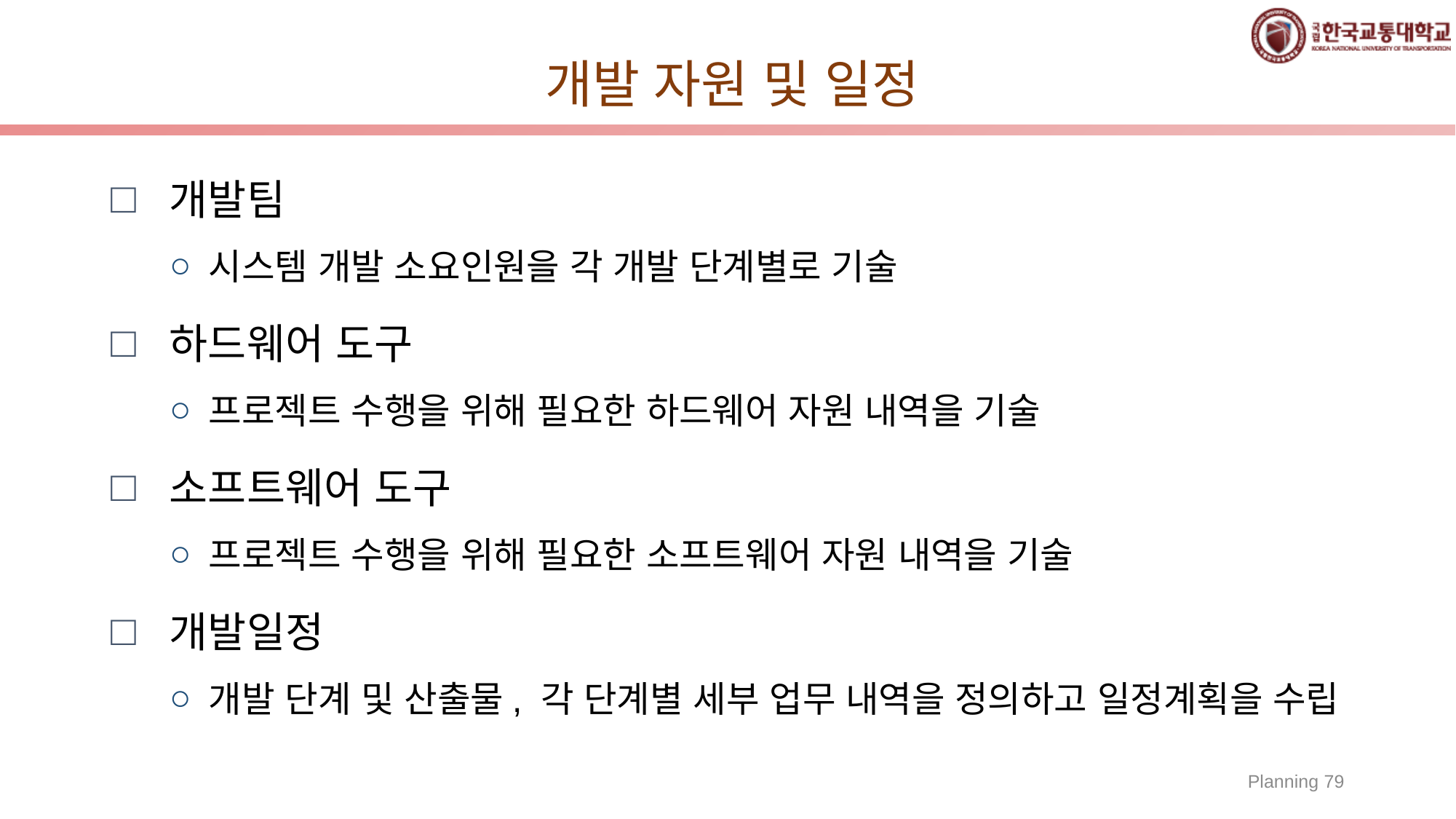

# 개발 자원 및 일정
개발팀
시스템 개발 소요인원을 각 개발 단계별로 기술
하드웨어 도구
프로젝트 수행을 위해 필요한 하드웨어 자원 내역을 기술
소프트웨어 도구
프로젝트 수행을 위해 필요한 소프트웨어 자원 내역을 기술
개발일정
개발 단계 및 산출물, 각 단계별 세부 업무 내역을 정의하고 일정계획을 수립
Planning 79